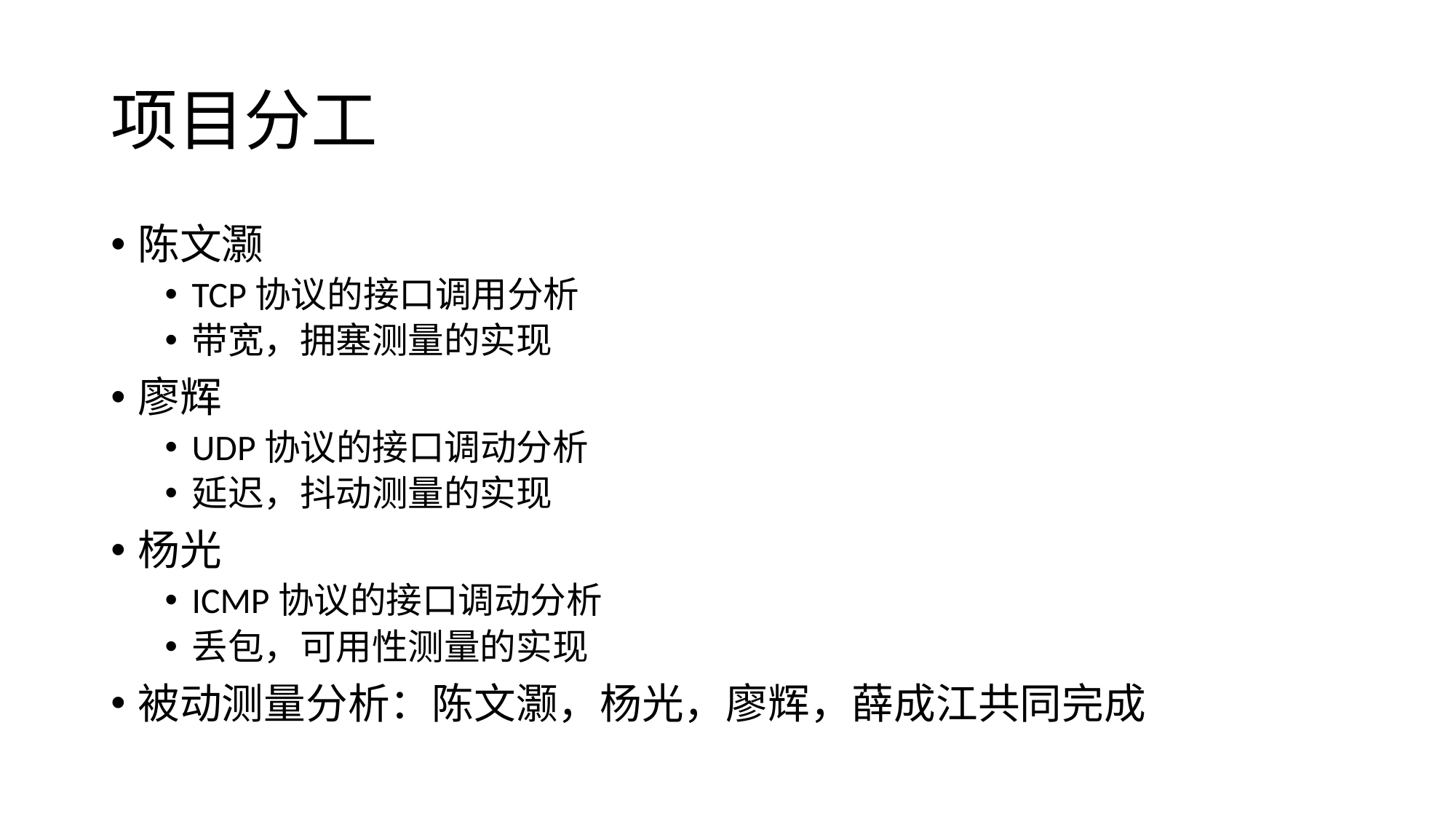

# 项目分工
陈文灏
TCP协议的接口调用分析
带宽，拥塞测量的实现
廖辉
UDP协议的接口调动分析
延迟，抖动测量的实现
杨光
ICMP协议的接口调动分析
丢包，可用性测量的实现
被动测量分析：陈文灏，杨光，廖辉，薛成江共同完成